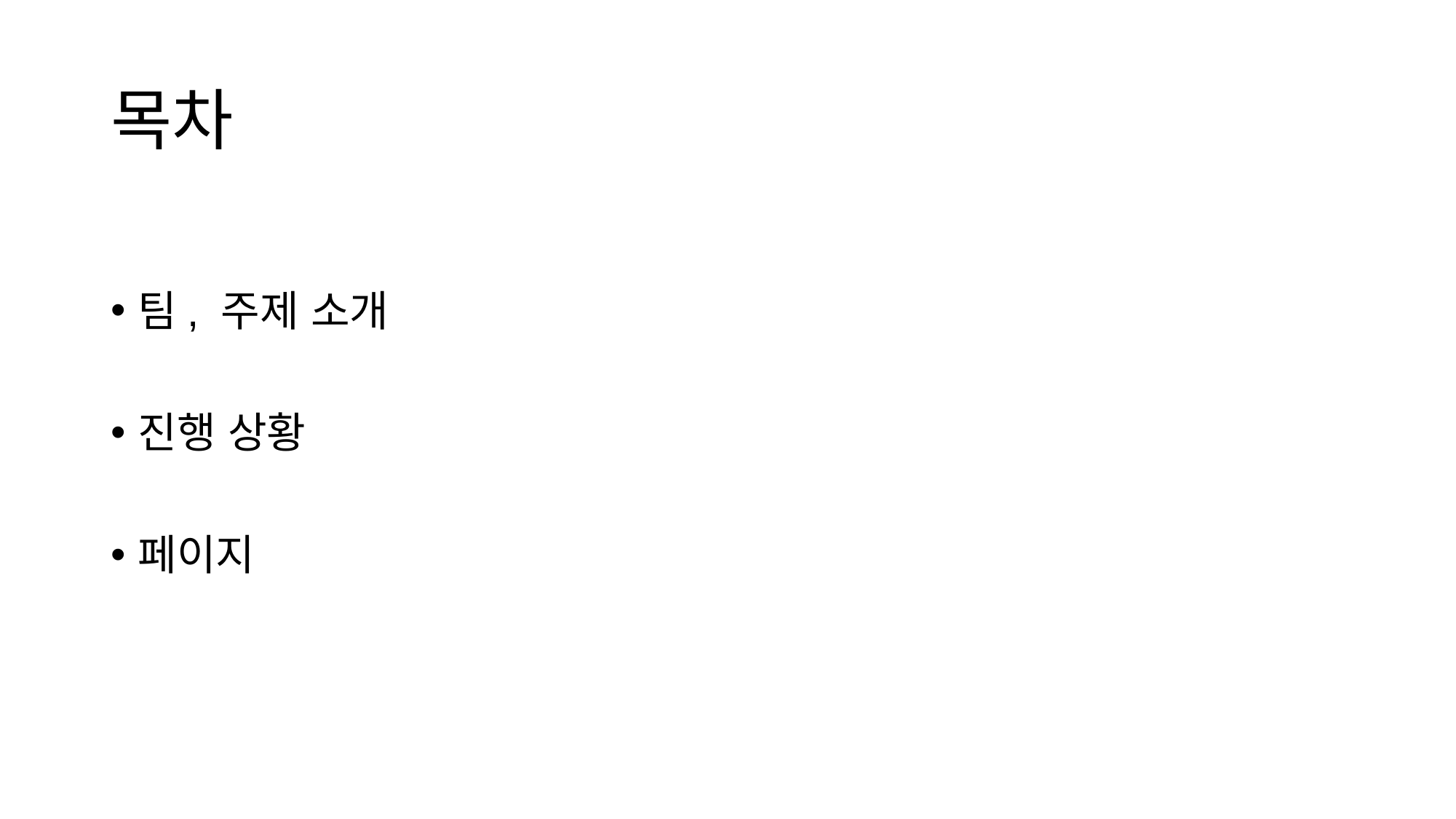

# 목차

팀, 주제 소개

진행 상황

페이지